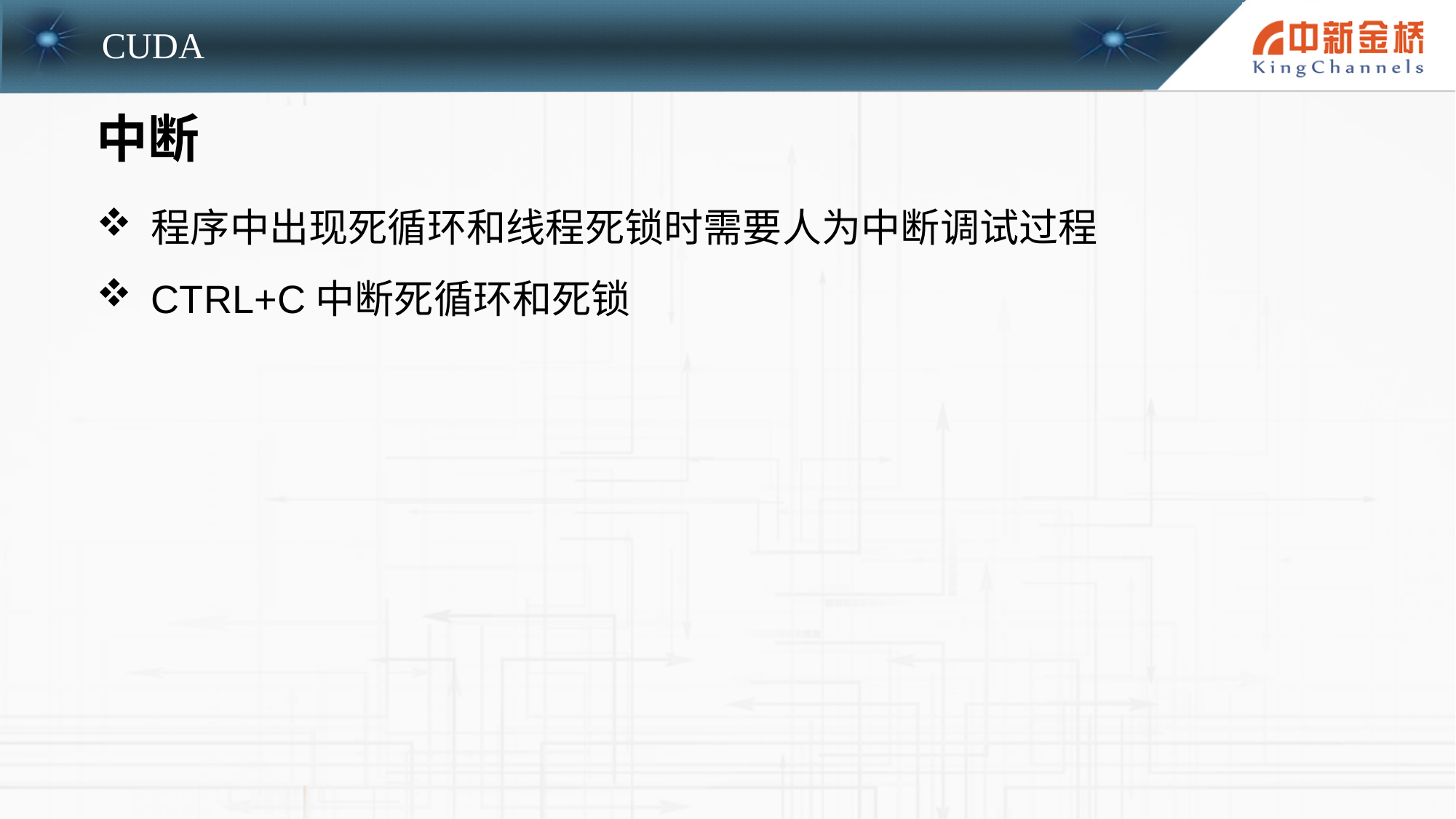

中断
程序中出现死循环和线程死锁时需要人为中断调试过程
CTRL+C中断死循环和死锁